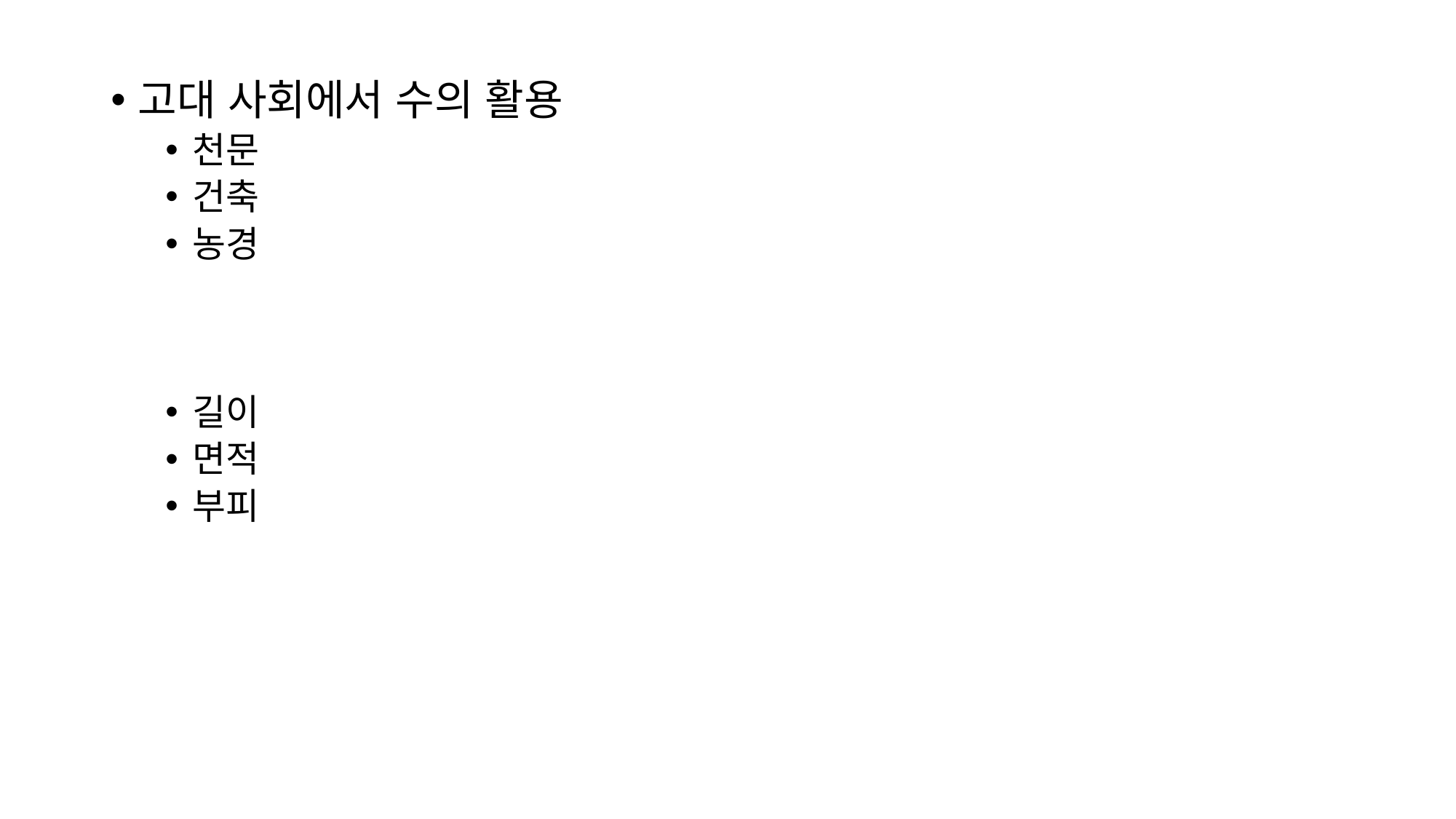

고대 사회에서 수의 활용
천문
건축
농경

길이
면적
부피